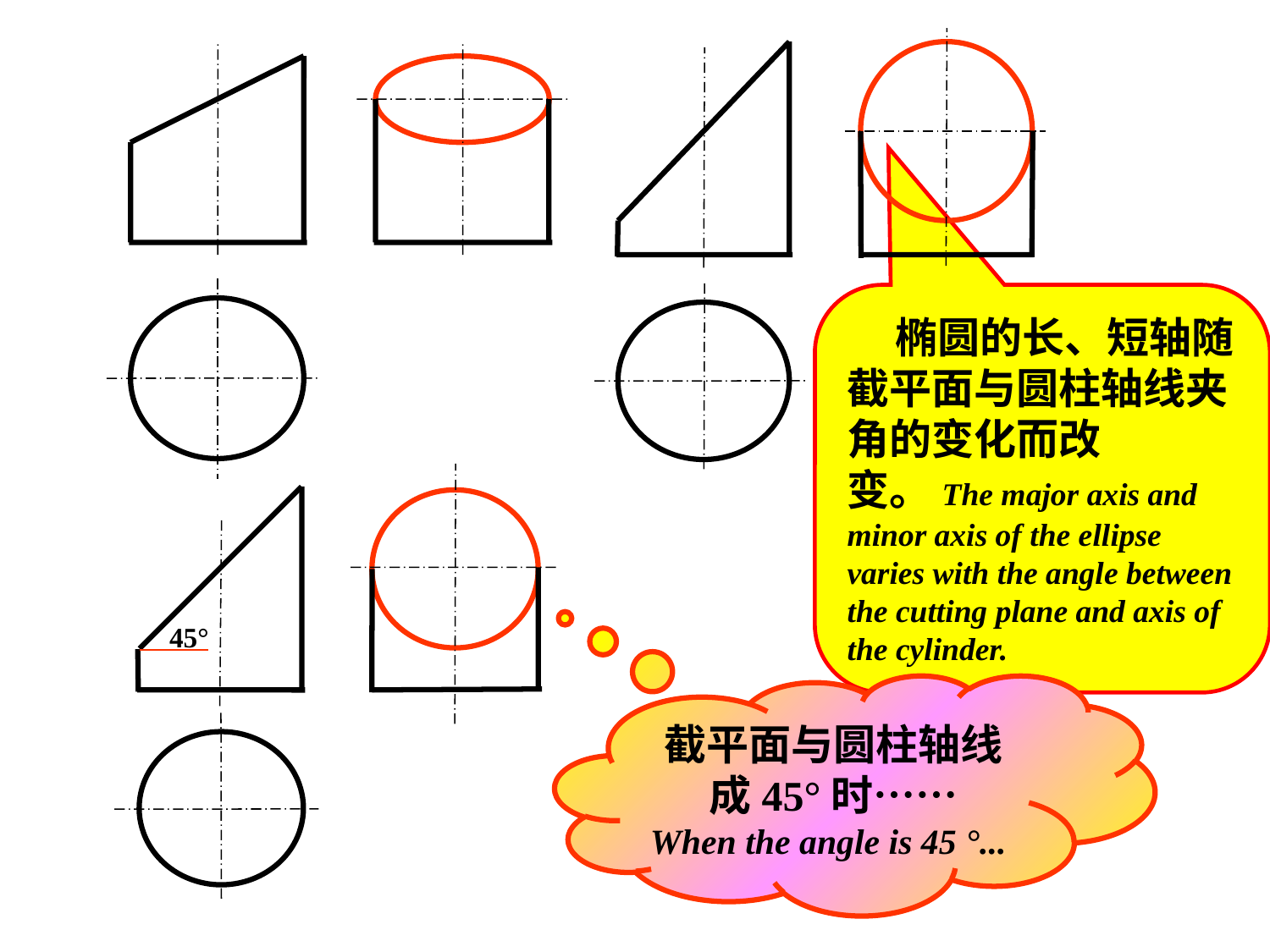

椭圆的长、短轴随截平面与圆柱轴线夹角的变化而改变。The major axis and minor axis of the ellipse varies with the angle between the cutting plane and axis of the cylinder.

45°

截平面与圆柱轴线成45°时……
When the angle is 45 °...